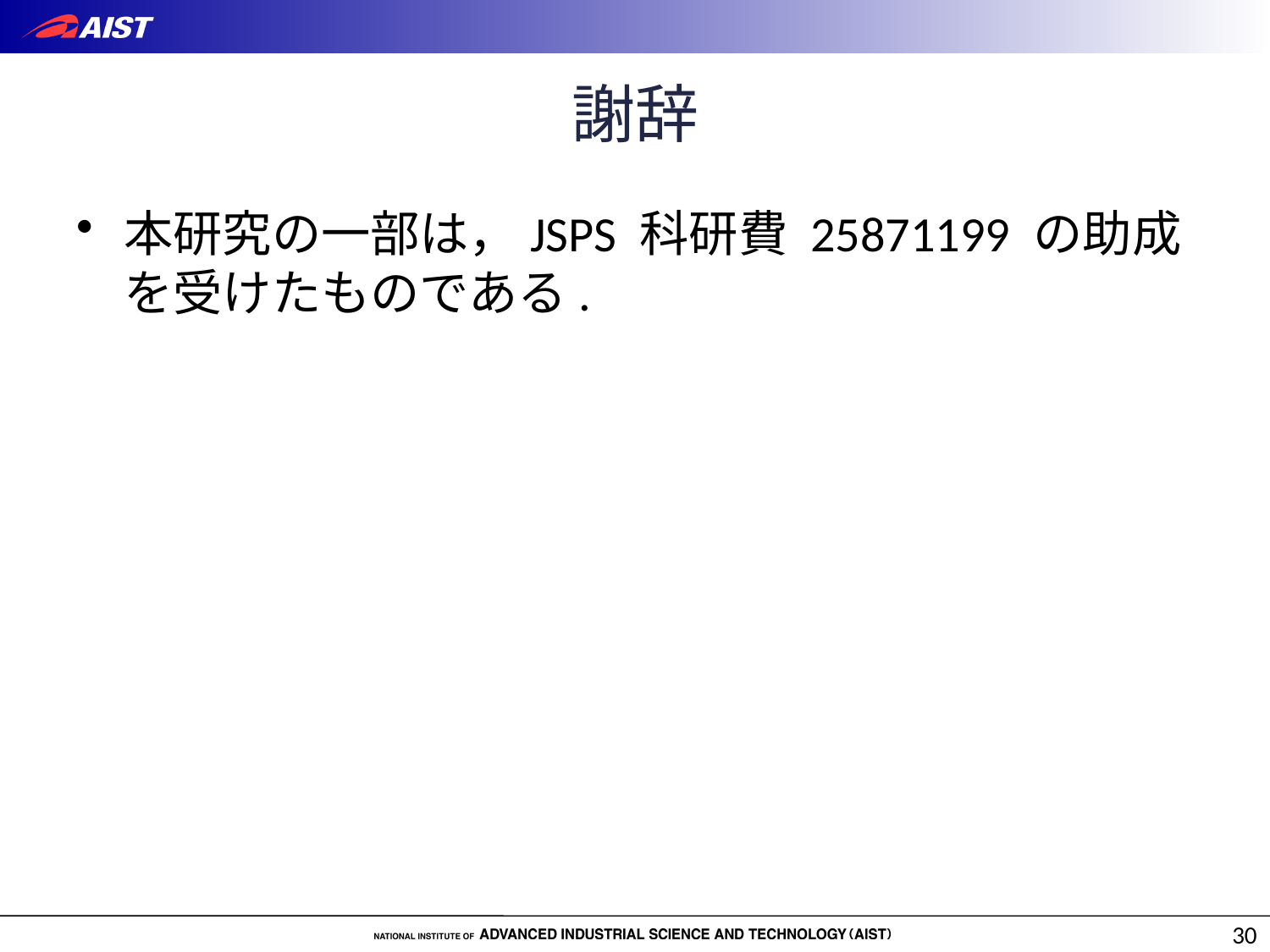

# 謝辞
本研究の一部は，JSPS 科研費 25871199 の助成 を受けたものである.
30